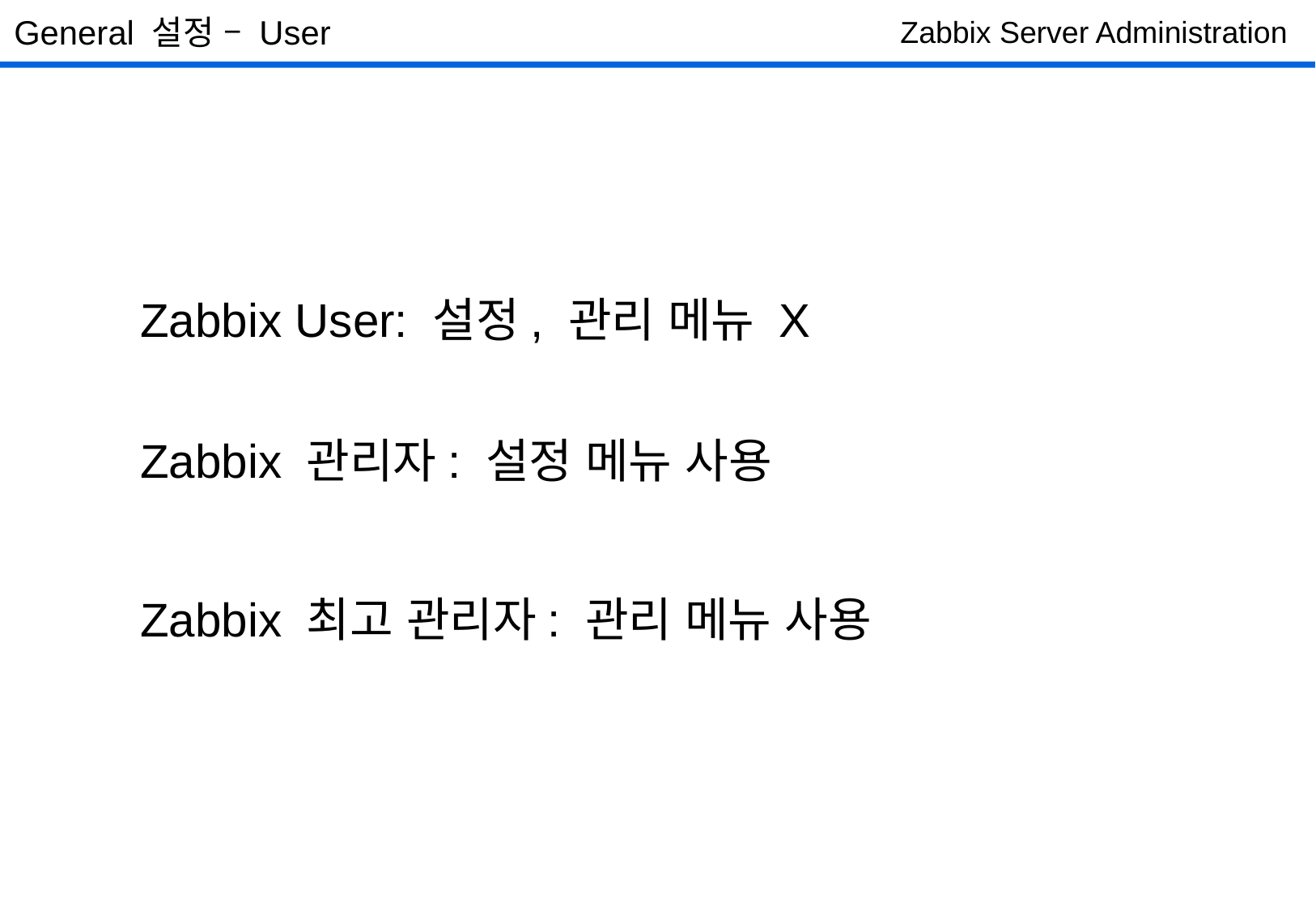

General 설정 – User
Zabbix Server Administration
Zabbix User: 설정, 관리 메뉴 X
Zabbix 관리자: 설정 메뉴 사용
Zabbix 최고 관리자: 관리 메뉴 사용